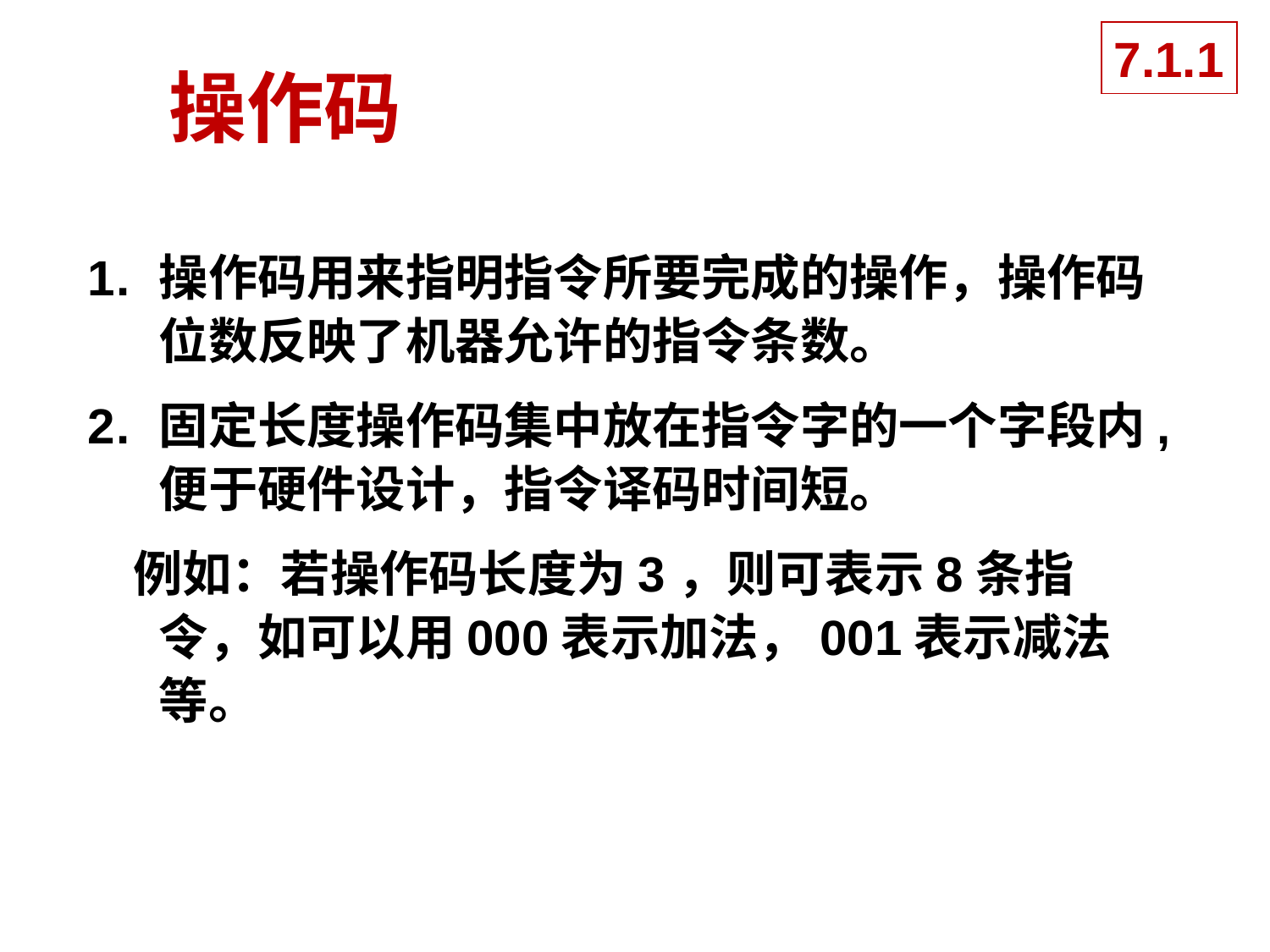

7.1.1
# 操作码
操作码用来指明指令所要完成的操作，操作码位数反映了机器允许的指令条数。
固定长度操作码集中放在指令字的一个字段内,便于硬件设计，指令译码时间短。
   例如：若操作码长度为3，则可表示8条指令，如可以用000表示加法，001表示减法等。